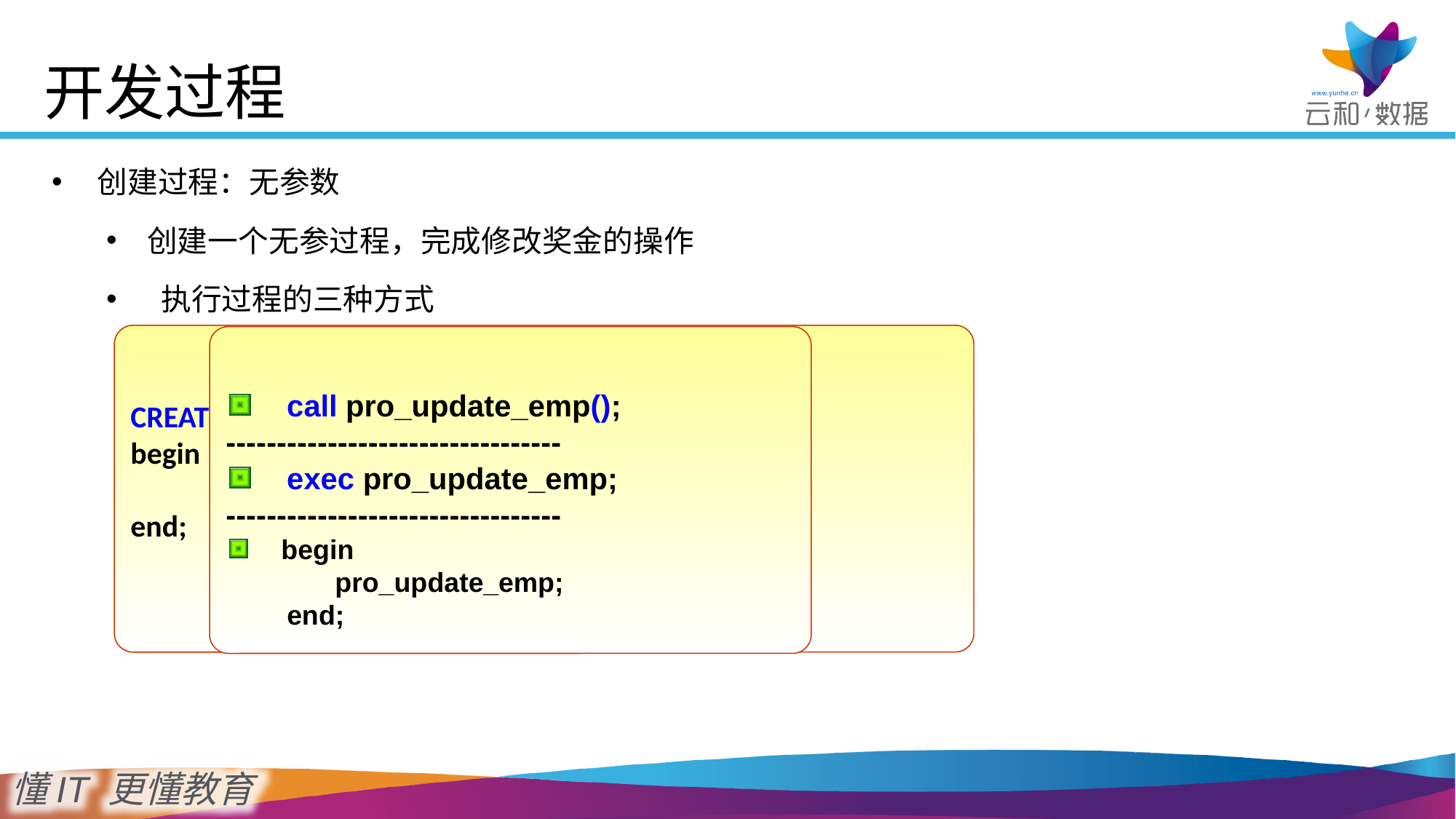

# 开发过程
创建过程：无参数
创建一个无参过程，完成修改奖金的操作
 执行过程的三种方式
CREATE or replace procedure pro_update_emp as
begin
	update emp set sal=sal+300;
end;

    call pro_update_emp();
---------------------------------
    exec pro_update_emp;
---------------------------------
    begin
		pro_update_emp;
        end;